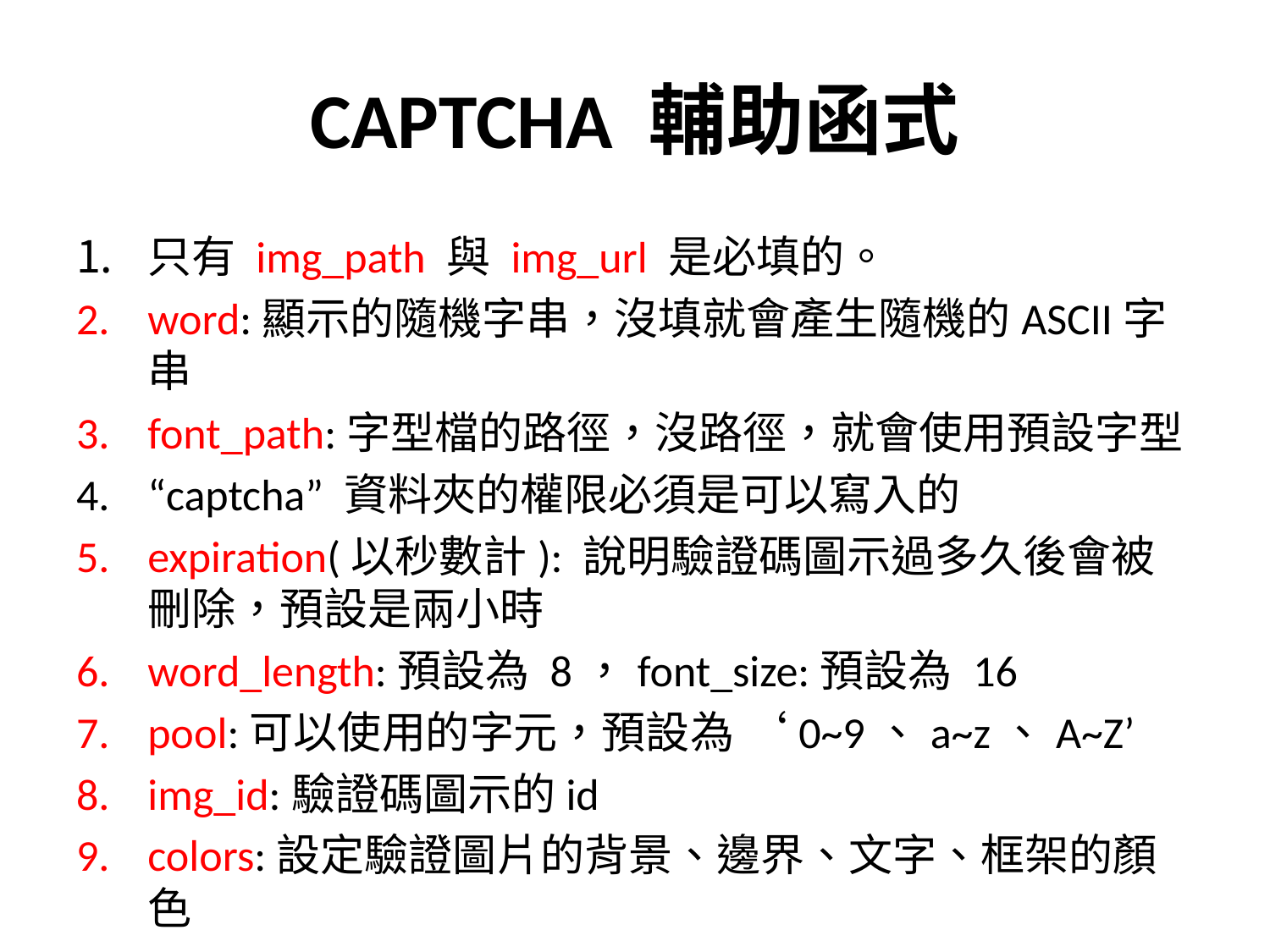

# CAPTCHA 輔助函式
只有 img_path 與 img_url 是必填的。
word:顯示的隨機字串，沒填就會產生隨機的ASCII字串
font_path:字型檔的路徑，沒路徑，就會使用預設字型
“captcha” 資料夾的權限必須是可以寫入的
expiration(以秒數計): 說明驗證碼圖示過多久後會被刪除，預設是兩小時
word_length:預設為 8，font_size:預設為 16
pool:可以使用的字元，預設為 ‘0~9、a~z、A~Z’
img_id:驗證碼圖示的id
colors:設定驗證圖片的背景、邊界、文字、框架的顏色